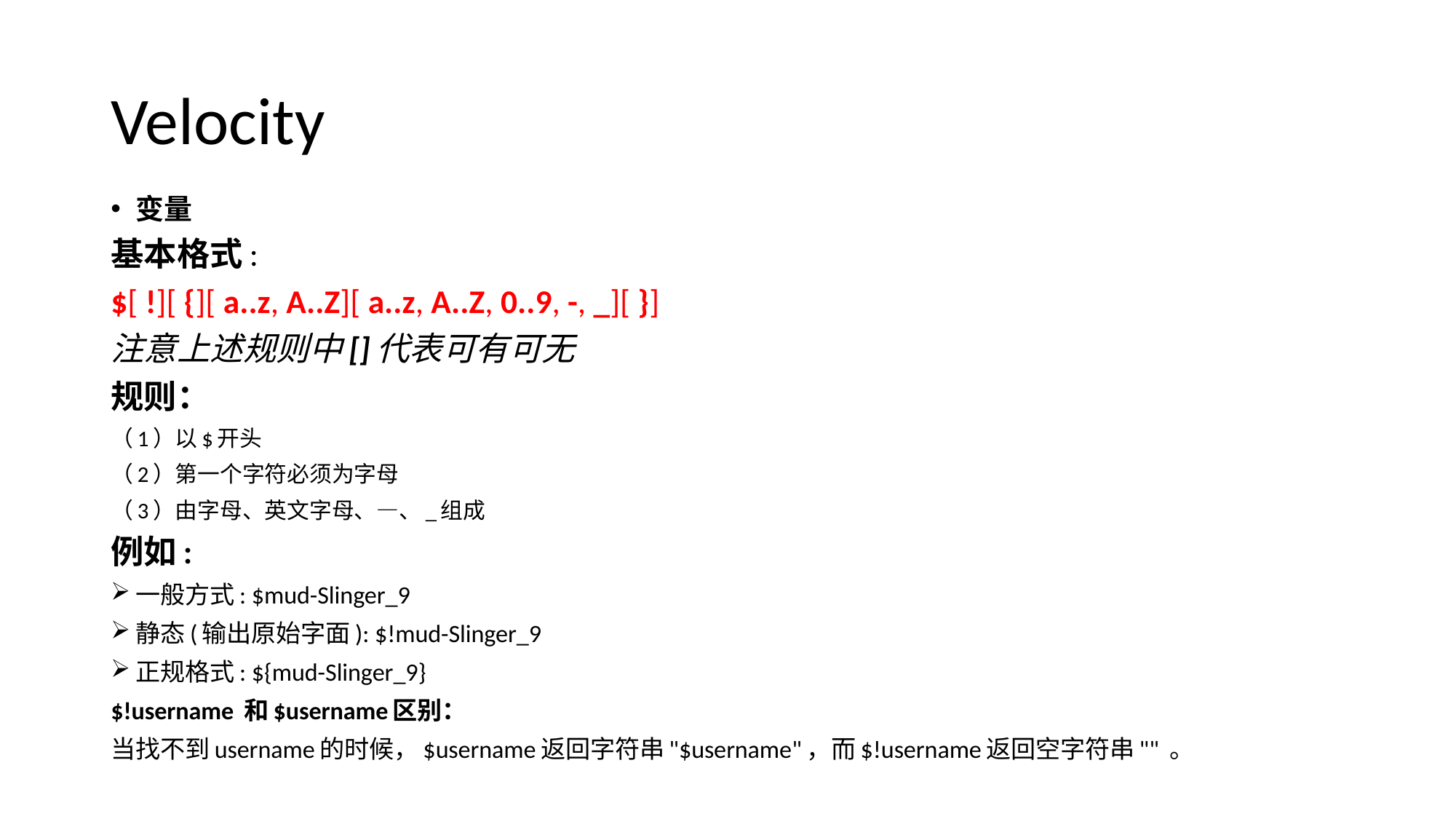

# Velocity
变量
基本格式:
$[ !][ {][ a..z, A..Z][ a..z, A..Z, 0..9, -, _][ }]
注意上述规则中[]代表可有可无
规则：
（1）以$开头
（2）第一个字符必须为字母
（3）由字母、英文字母、—、_组成
例如:
一般方式: $mud-Slinger_9
静态(输出原始字面): $!mud-Slinger_9
正规格式: ${mud-Slinger_9}
$!username 和$username区别：
当找不到username的时候，$username返回字符串"$username"，而$!username返回空字符串"" 。